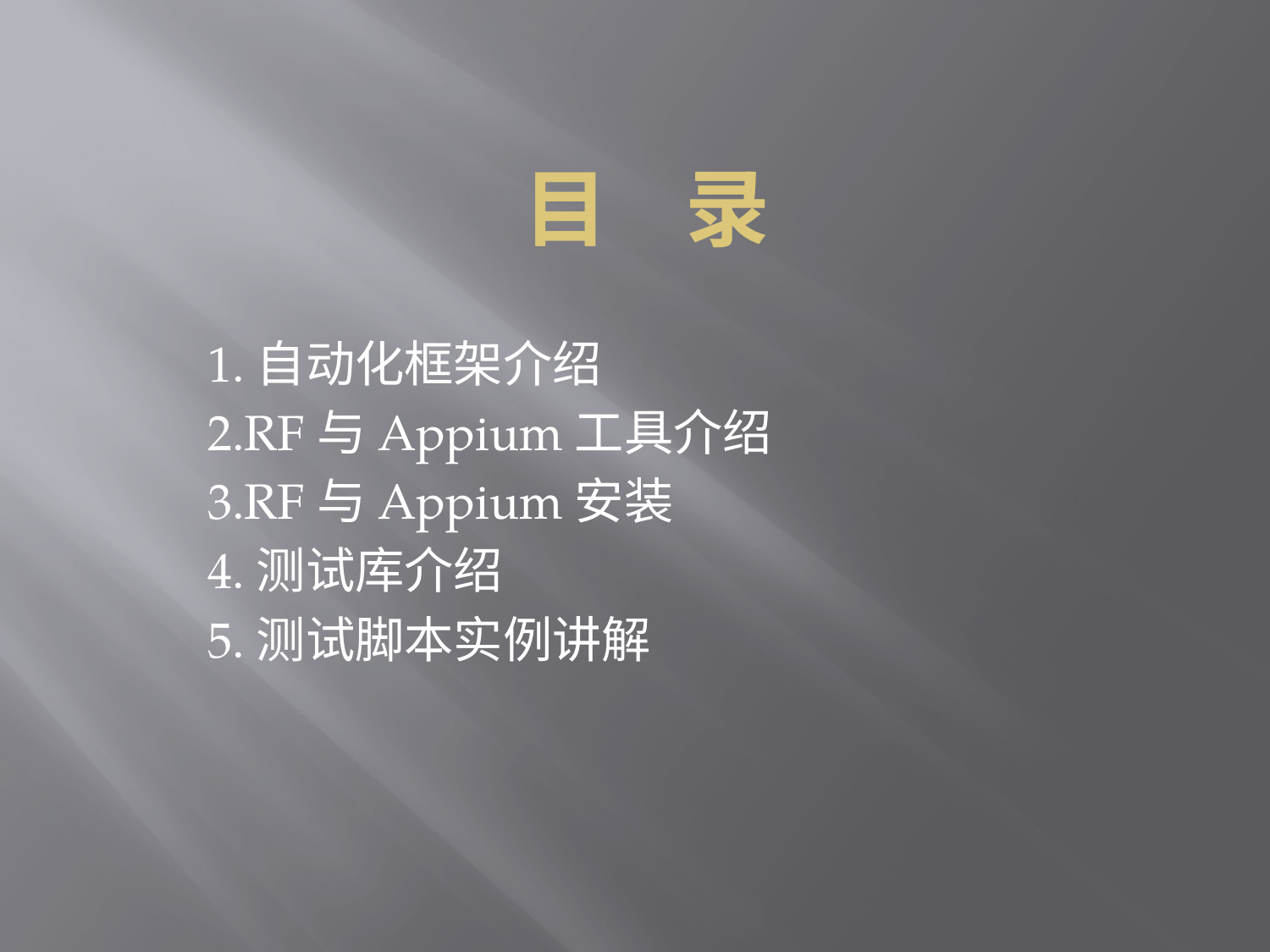

# 目    录
1.自动化框架介绍
2.RF与Appium工具介绍
3.RF与Appium安装
4.测试库介绍
5.测试脚本实例讲解